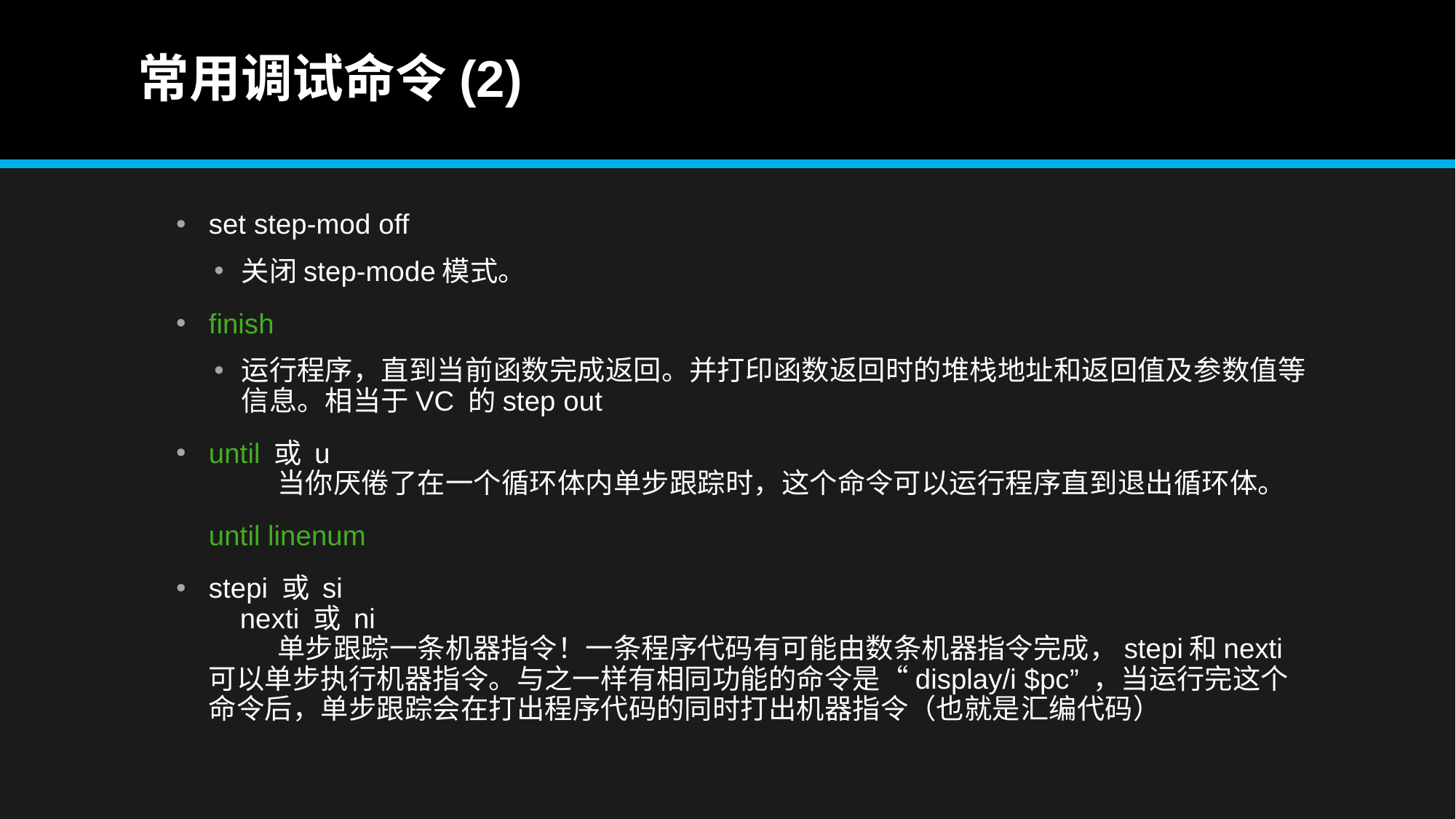

# 常用调试命令(2)
set step-mod off
关闭step-mode模式。
finish
运行程序，直到当前函数完成返回。并打印函数返回时的堆栈地址和返回值及参数值等信息。相当于VC 的step out
until 或 u
        当你厌倦了在一个循环体内单步跟踪时，这个命令可以运行程序直到退出循环体。
	until linenum
stepi 或 si
    nexti 或 ni
        单步跟踪一条机器指令！一条程序代码有可能由数条机器指令完成，stepi和nexti可以单步执行机器指令。与之一样有相同功能的命令是“display/i $pc” ，当运行完这个命令后，单步跟踪会在打出程序代码的同时打出机器指令（也就是汇编代码）